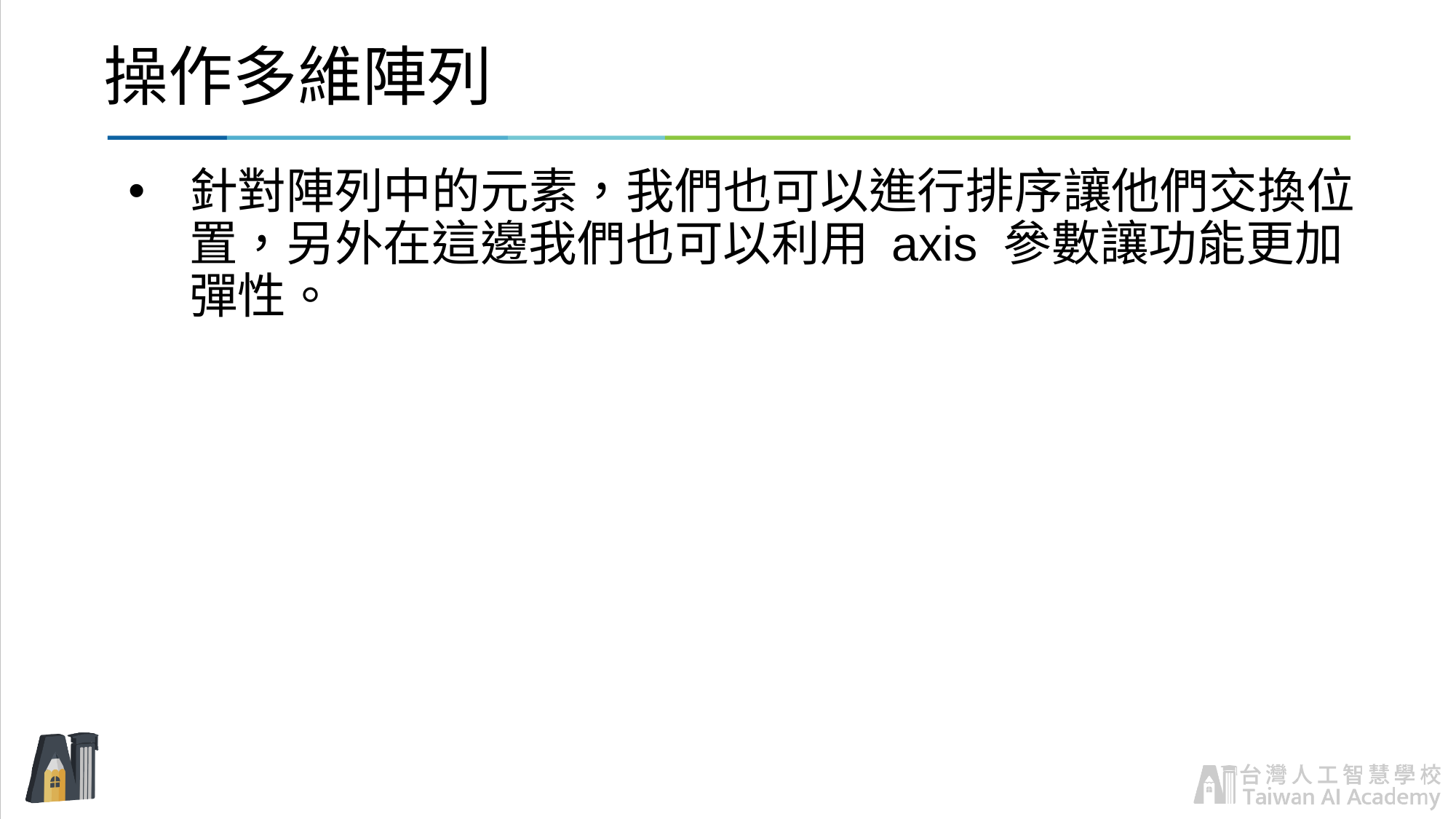

# 操作多維陣列
針對陣列中的元素，我們也可以進行排序讓他們交換位置，另外在這邊我們也可以利用 axis 參數讓功能更加彈性。